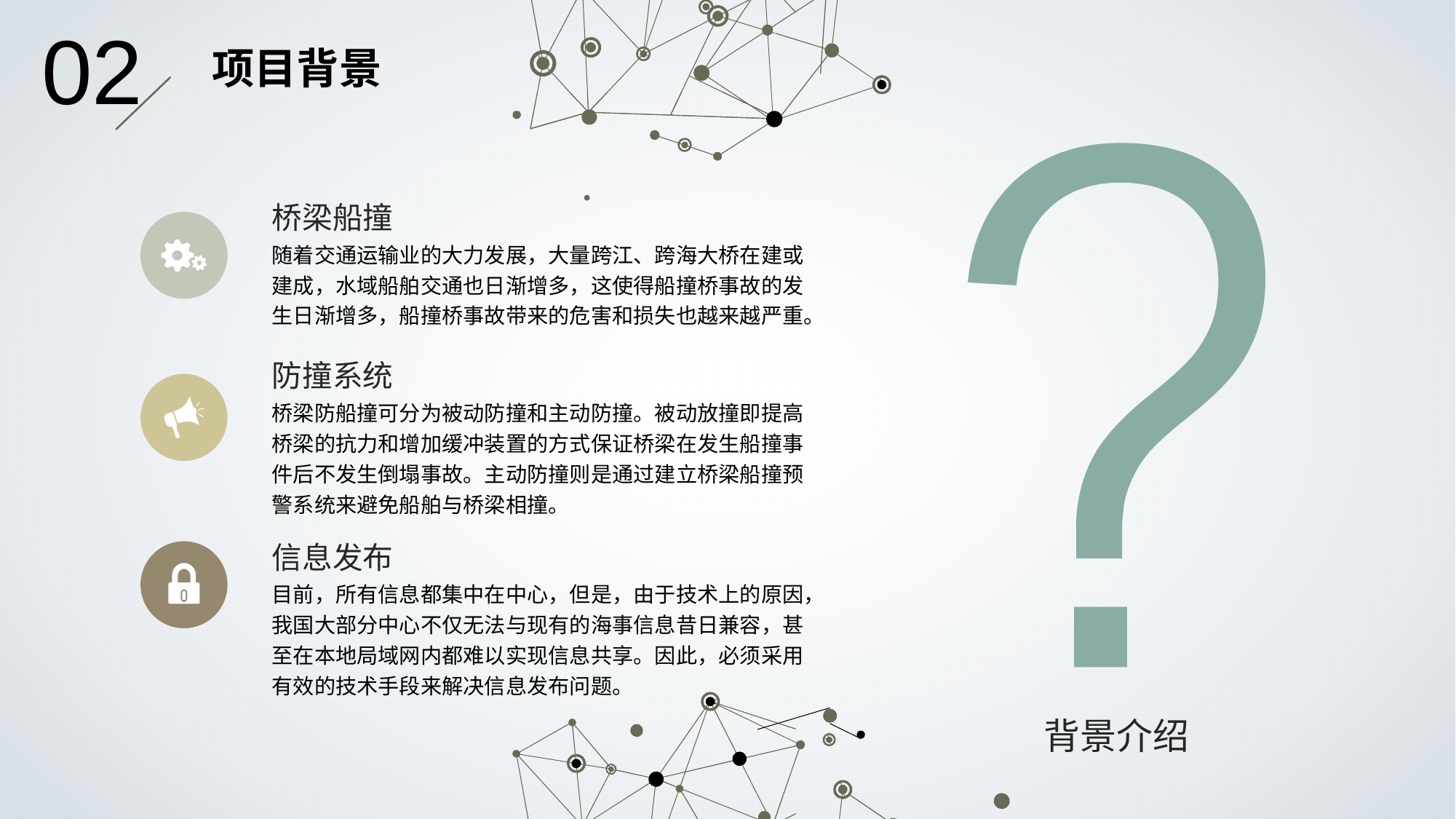

02
项目背景

桥梁船撞

随着交通运输业的大力发展，大量跨江、跨海大桥在建或建成，水域船舶交通也日渐增多，这使得船撞桥事故的发生日渐增多，船撞桥事故带来的危害和损失也越来越严重。

防撞系统

桥梁防船撞可分为被动防撞和主动防撞。被动放撞即提高桥梁的抗力和增加缓冲装置的方式保证桥梁在发生船撞事件后不发生倒塌事故。主动防撞则是通过建立桥梁船撞预警系统来避免船舶与桥梁相撞。

信息发布

目前，所有信息都集中在中心，但是，由于技术上的原因，我国大部分中心不仅无法与现有的海事信息昔日兼容，甚至在本地局域网内都难以实现信息共享。因此，必须采用有效的技术手段来解决信息发布问题。

背景介绍